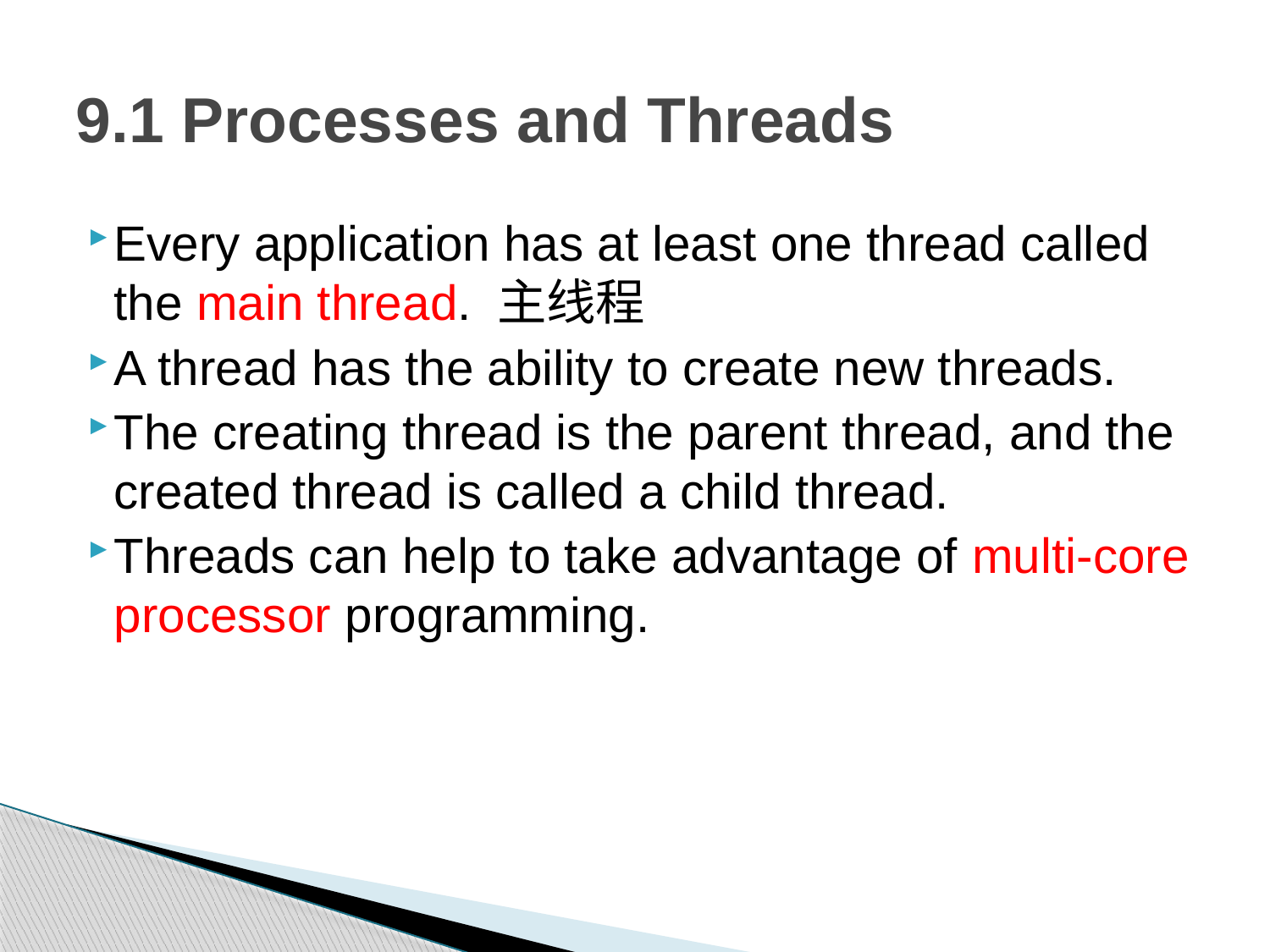

# 9.1 Processes and Threads
Every application has at least one thread called the main thread. 主线程
A thread has the ability to create new threads.
The creating thread is the parent thread, and the created thread is called a child thread.
Threads can help to take advantage of multi-core processor programming.